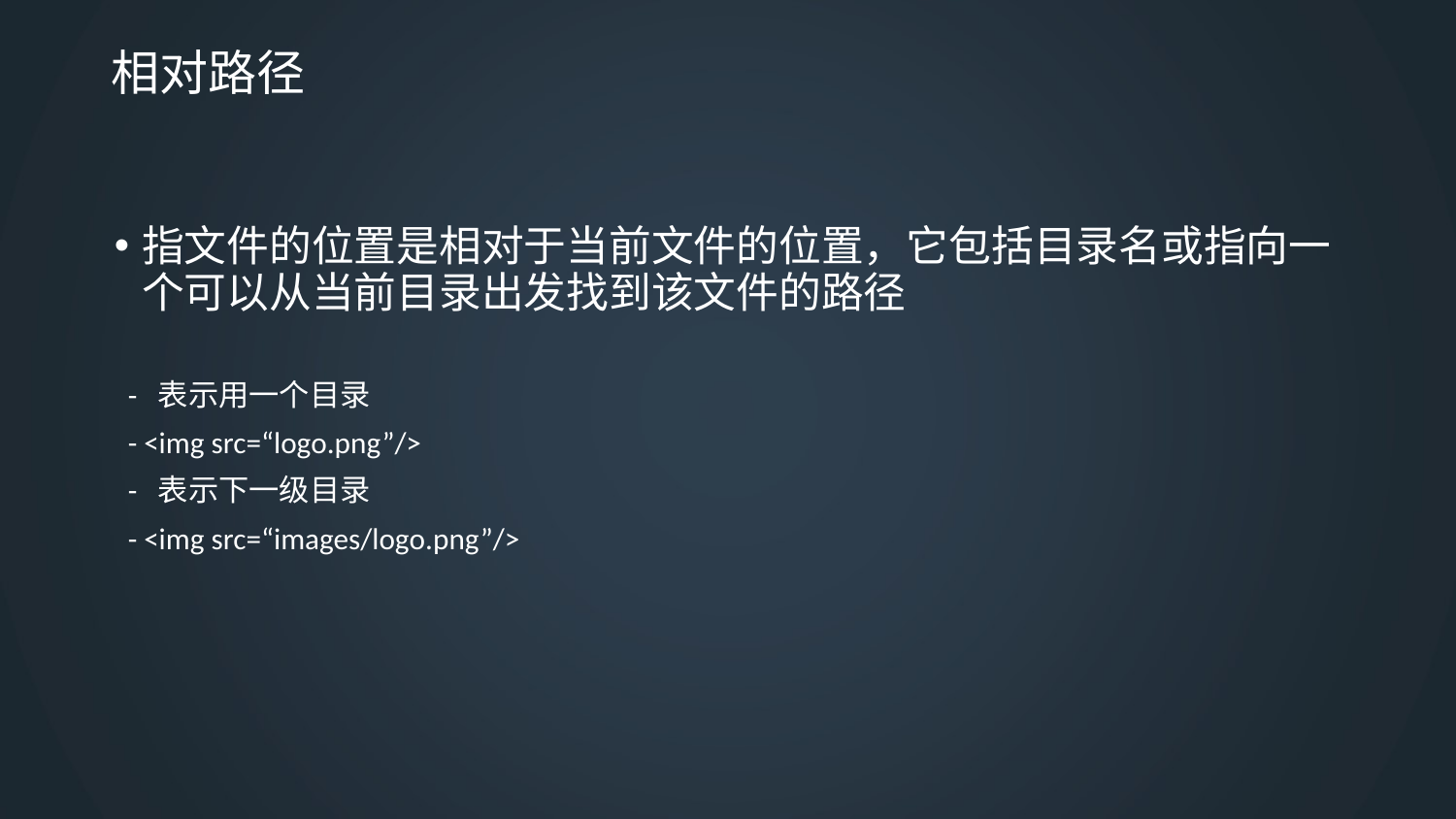

# 相对路径
指文件的位置是相对于当前文件的位置，它包括目录名或指向一个可以从当前目录出发找到该文件的路径

  -  表示用一个目录
  - <img src=“logo.png”/>
  -  表示下一级目录
  - <img src=“images/logo.png”/>